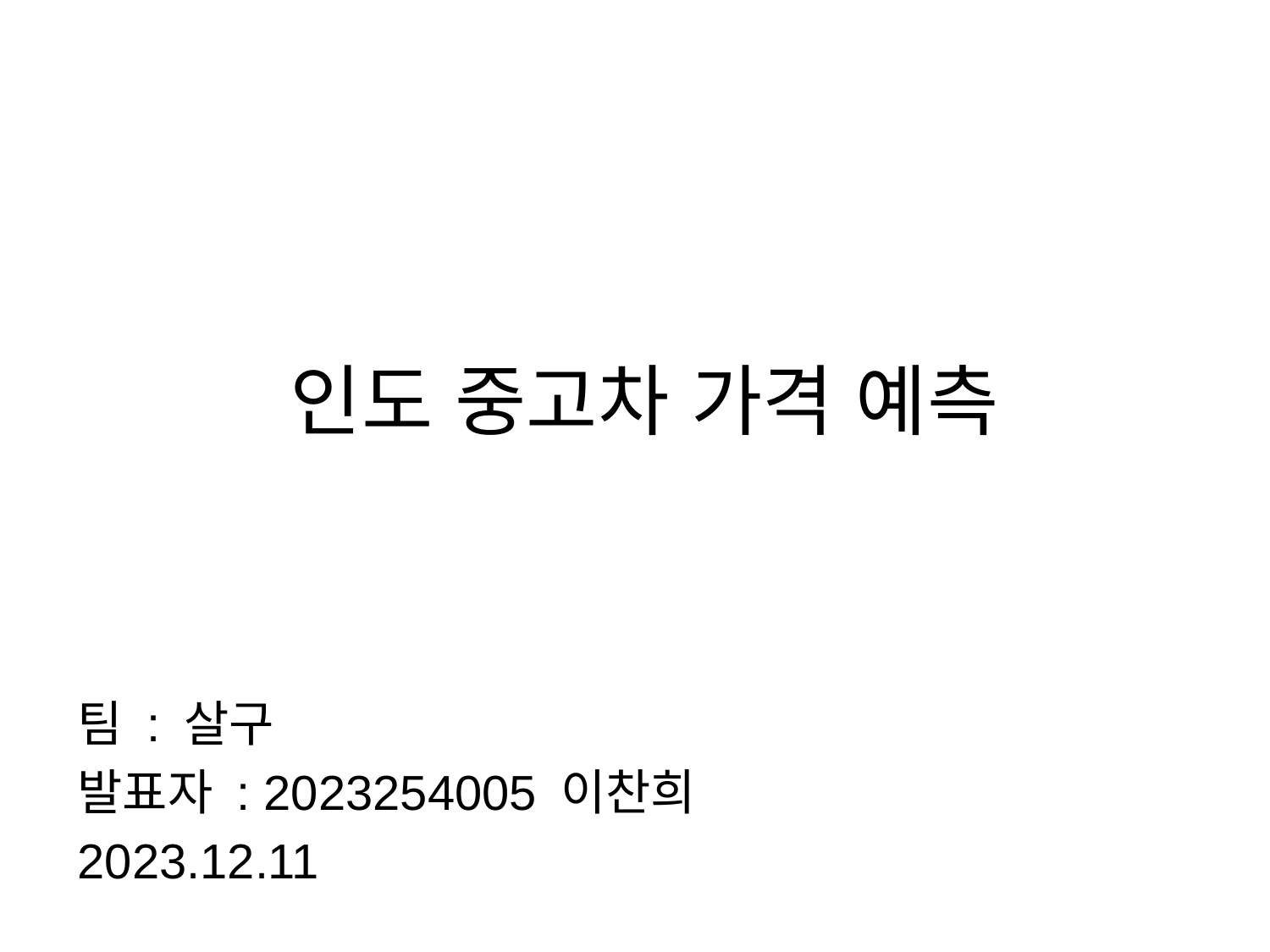

# 인도 중고차 가격 예측
팀 : 살구
발표자 : 2023254005 이찬희
2023.12.11